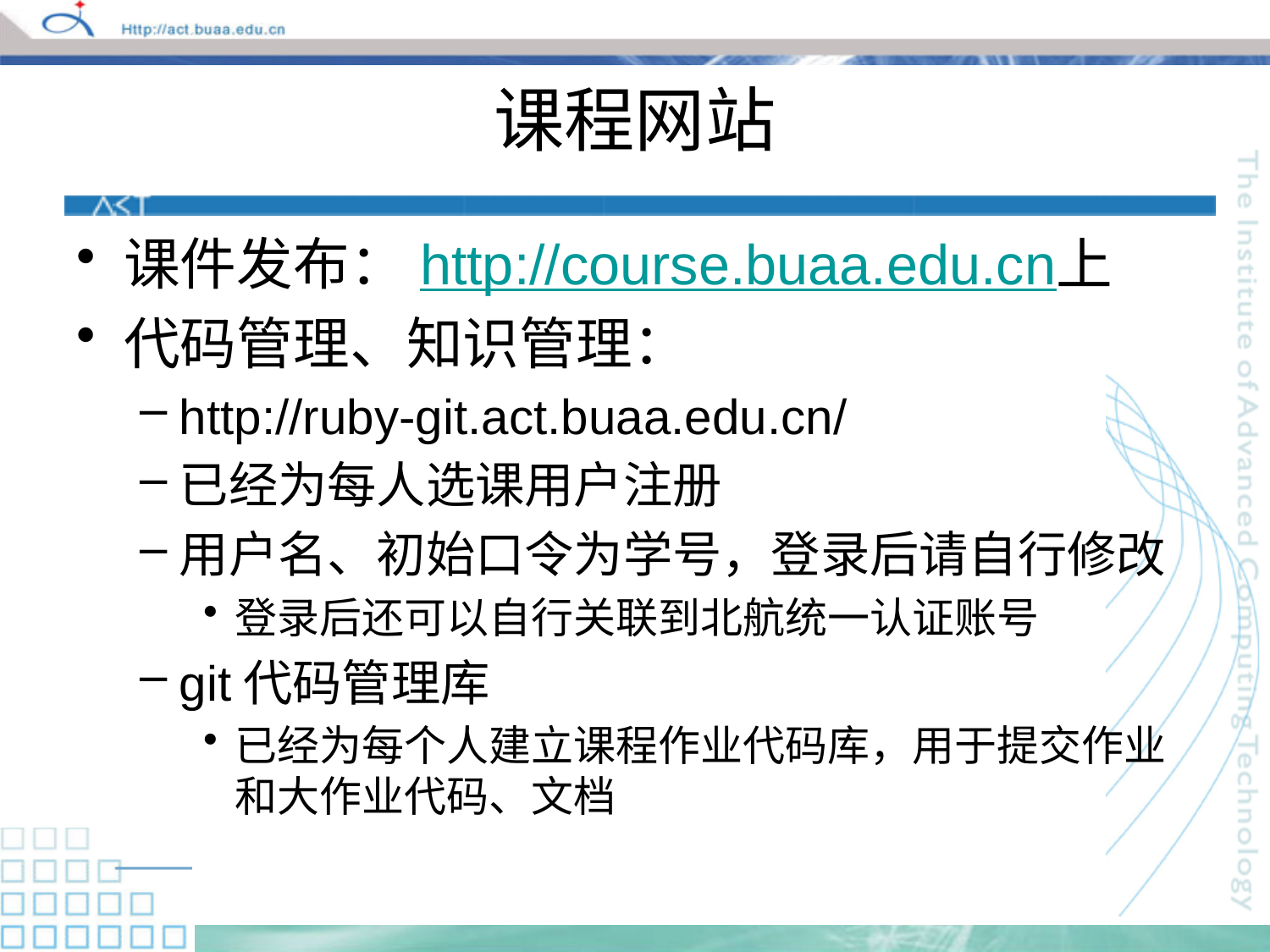

# 课程网站
课件发布：http://course.buaa.edu.cn上
代码管理、知识管理：
http://ruby-git.act.buaa.edu.cn/
已经为每人选课用户注册
用户名、初始口令为学号，登录后请自行修改
登录后还可以自行关联到北航统一认证账号
git代码管理库
已经为每个人建立课程作业代码库，用于提交作业和大作业代码、文档